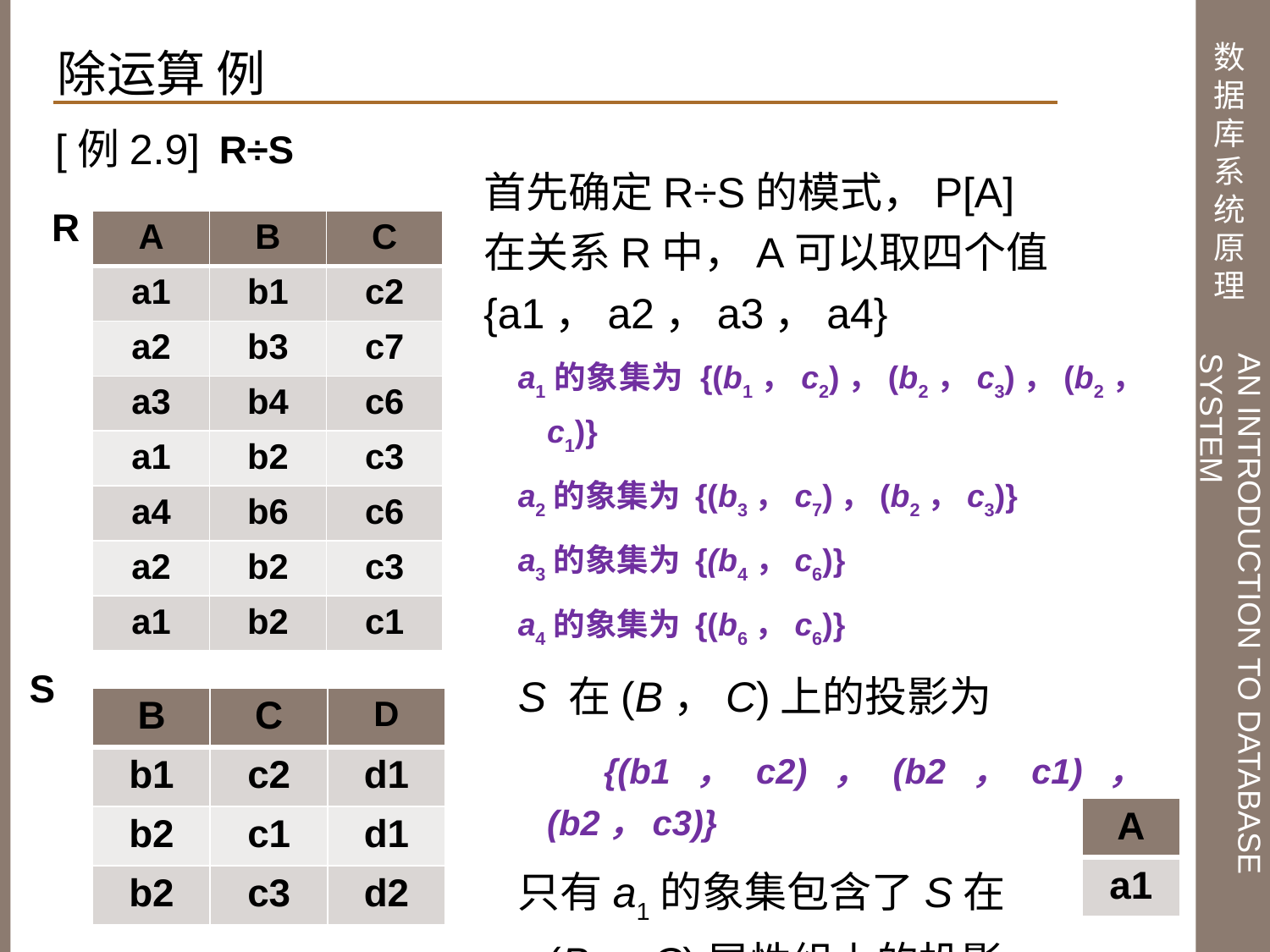

除运算 例
[例2.9]
R÷S
首先确定R÷S的模式，P[A]
在关系R中，A可以取四个值
{a1，a2，a3，a4}
a1的象集为 {(b1，c2)，(b2，c3)，(b2，c1)}
a2的象集为 {(b3，c7)，(b2，c3)}
a3的象集为 {(b4，c6)}
a4的象集为 {(b6，c6)}
S 在(B，C)上的投影为
   {(b1，c2)，(b2，c1)，(b2，c3)}
只有a1的象集包含了S在(B，C)属性组上的投影
     所以     R ÷S ={a1}
R
| A | B | C |
| --- | --- | --- |
| a1 | b1 | c2 |
| a2 | b3 | c7 |
| a3 | b4 | c6 |
| a1 | b2 | c3 |
| a4 | b6 | c6 |
| a2 | b2 | c3 |
| a1 | b2 | c1 |
S
| B | C | D |
| --- | --- | --- |
| b1 | c2 | d1 |
| b2 | c1 | d1 |
| b2 | c3 | d2 |
| A |
| --- |
| a1 |